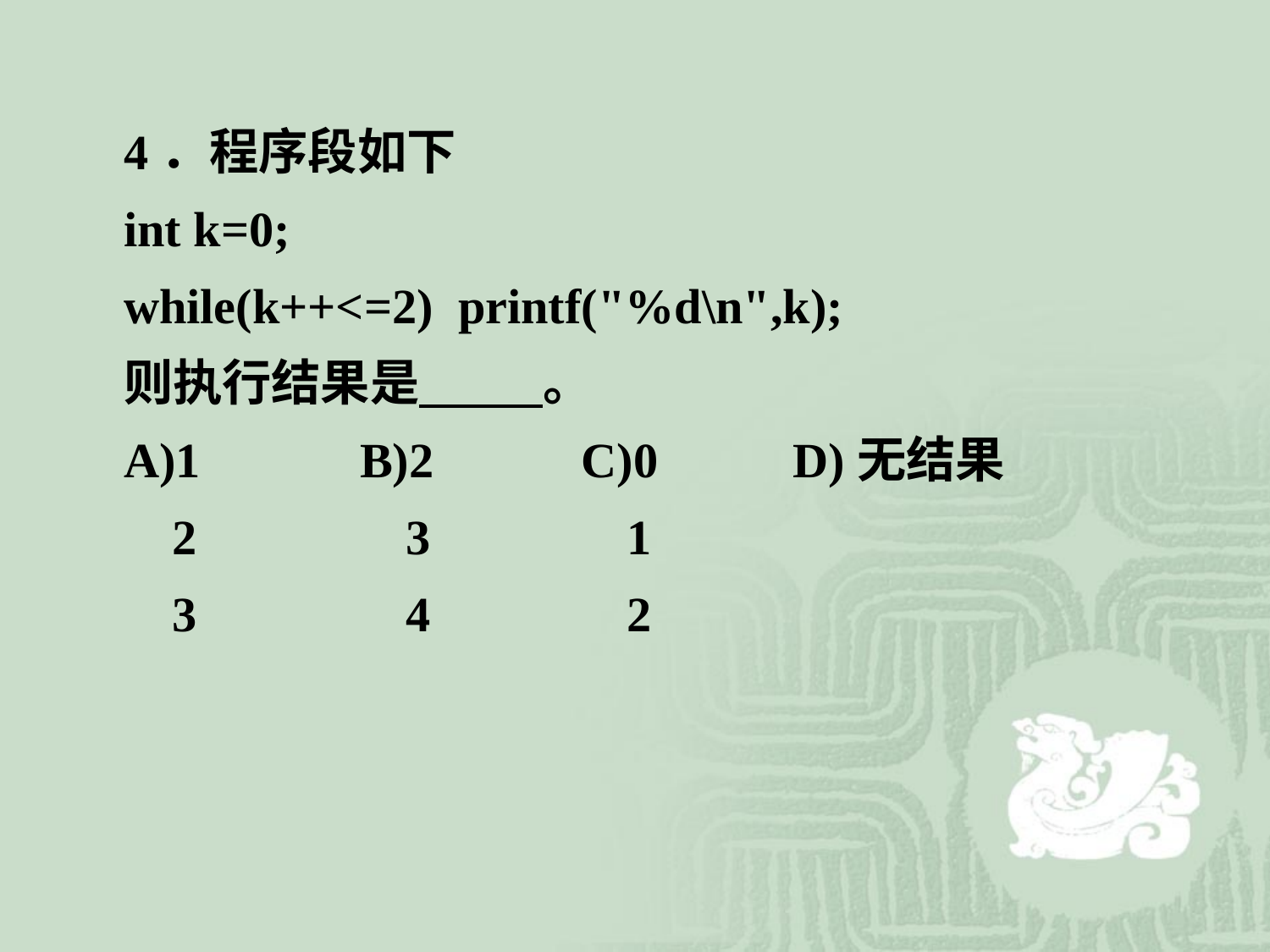

4．程序段如下
int k=0;
while(k++<=2)  printf("%d\n",k);
则执行结果是           。
A)1             B)2            C)0           D)无结果
    2                 3                1
    3                 4                2